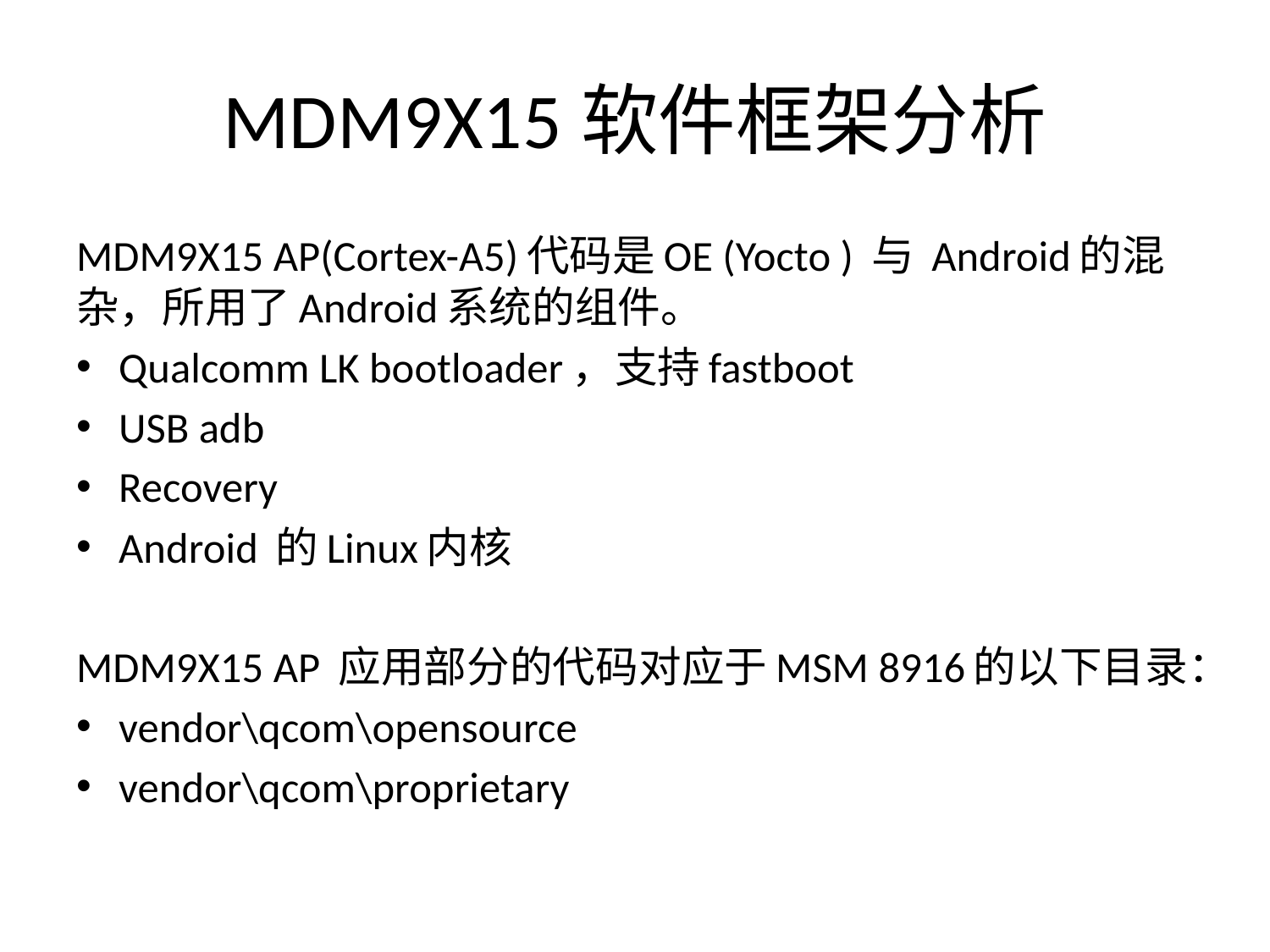

# MDM9X15软件框架分析
MDM9X15 AP(Cortex-A5)代码是OE (Yocto ) 与 Android的混杂，所用了Android系统的组件。
Qualcomm LK bootloader，支持fastboot
USB adb
Recovery
Android 的Linux内核

MDM9X15 AP 应用部分的代码对应于MSM 8916的以下目录：
vendor\qcom\opensource
vendor\qcom\proprietary